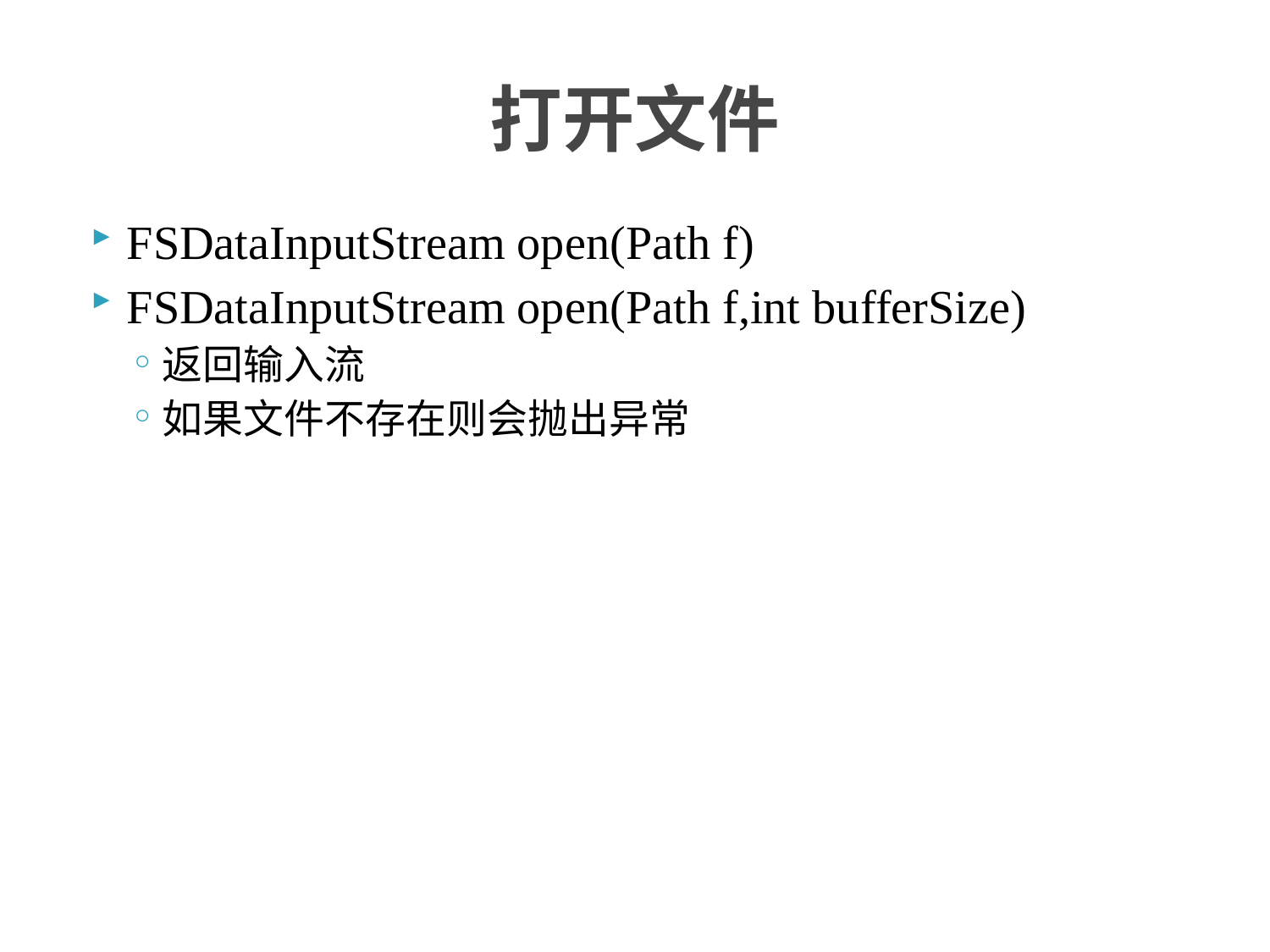

# 打开文件
FSDataInputStream open(Path f)
FSDataInputStream open(Path f,int bufferSize)
返回输入流
如果文件不存在则会抛出异常